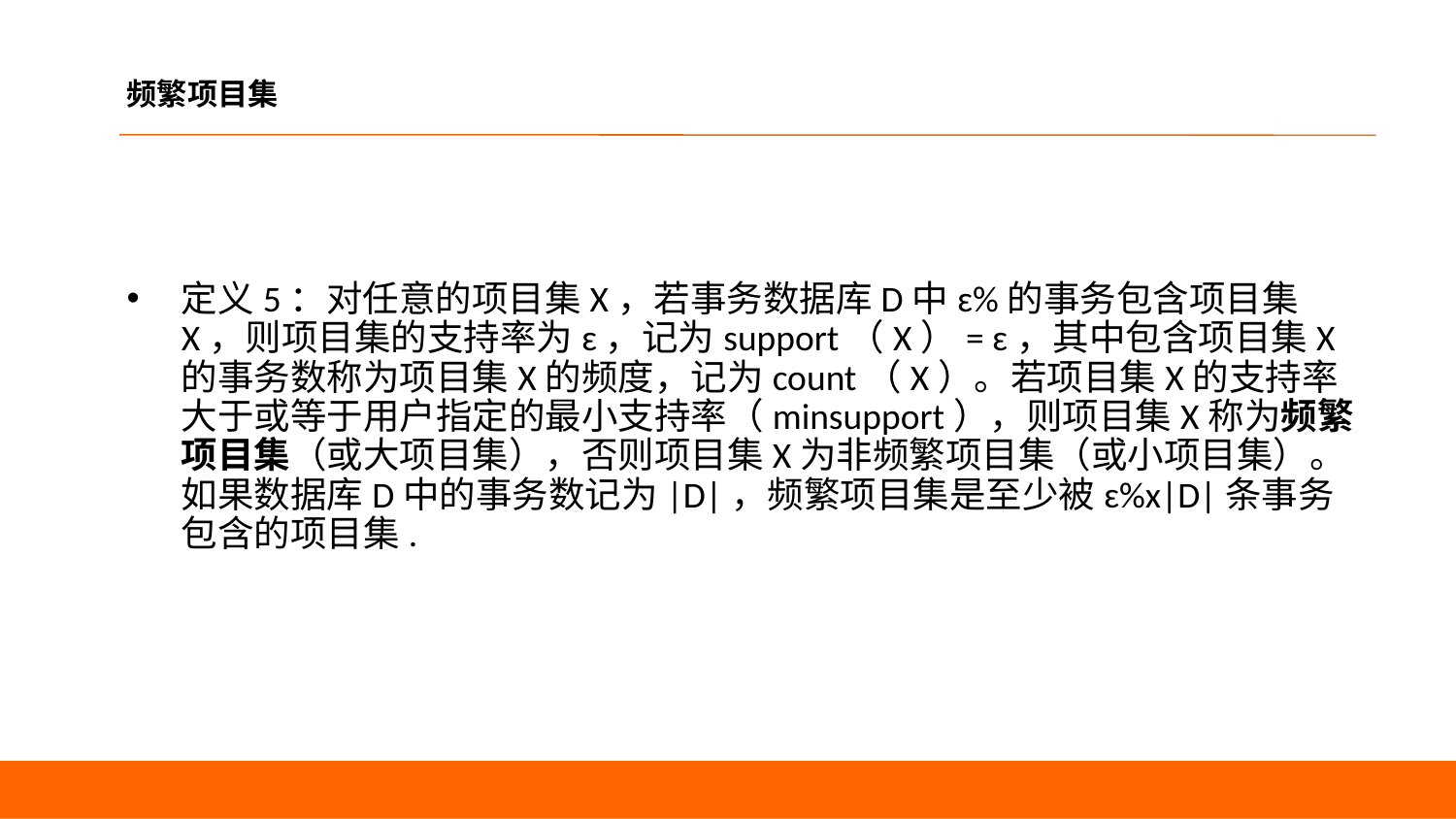

# 频繁项目集
定义5：对任意的项目集X，若事务数据库D中ɛ%的事务包含项目集X，则项目集的支持率为ɛ，记为support（X）= ɛ，其中包含项目集X的事务数称为项目集X的频度，记为count（X）。若项目集X的支持率大于或等于用户指定的最小支持率（minsupport），则项目集X称为频繁项目集（或大项目集），否则项目集X为非频繁项目集（或小项目集）。如果数据库D中的事务数记为|D|，频繁项目集是至少被ɛ%x|D|条事务包含的项目集.